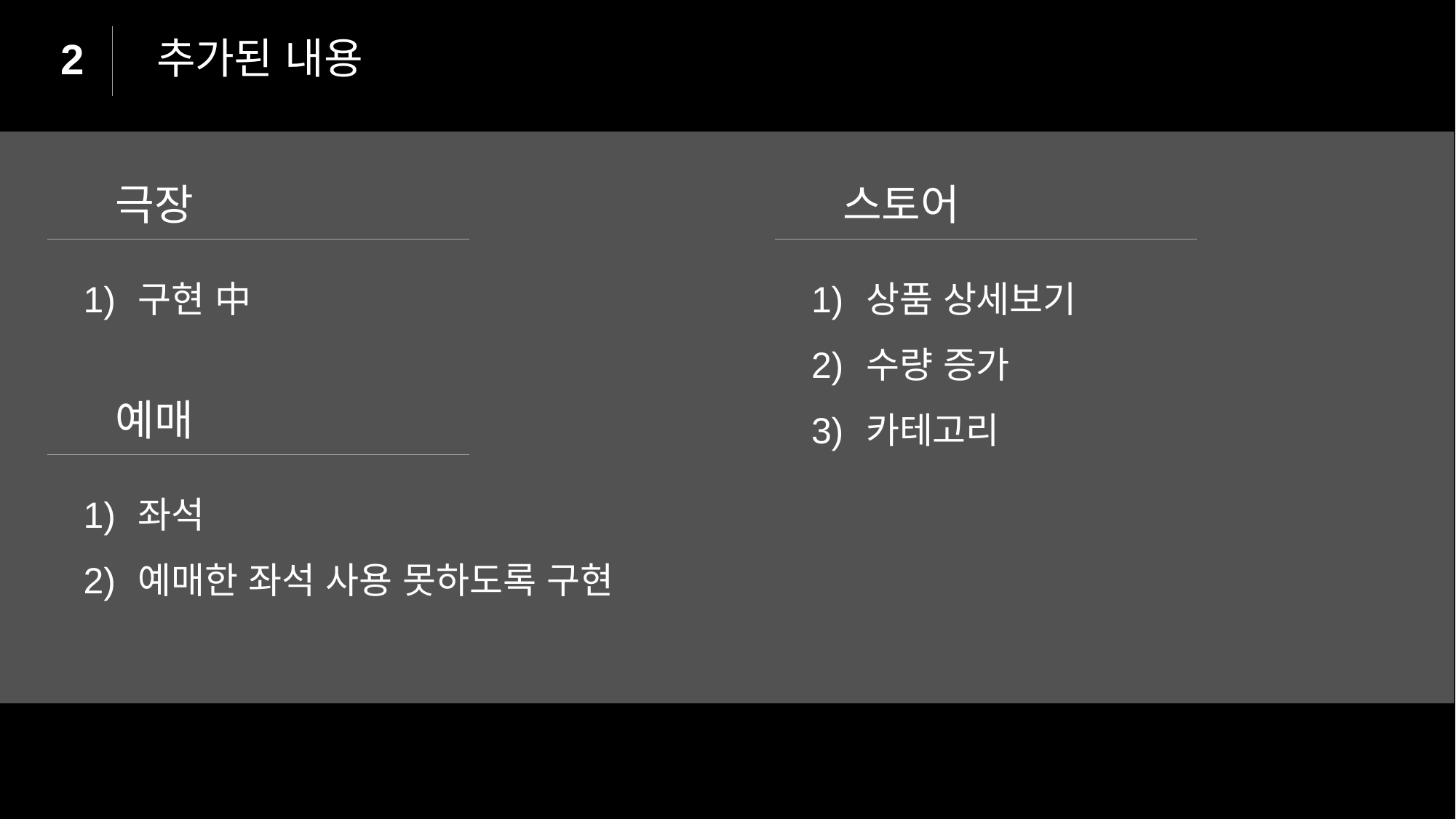

2
추가된 내용

스토어
극장
상품 상세보기
수량 증가
카테고리
구현 中
예매
좌석
예매한 좌석 사용 못하도록 구현